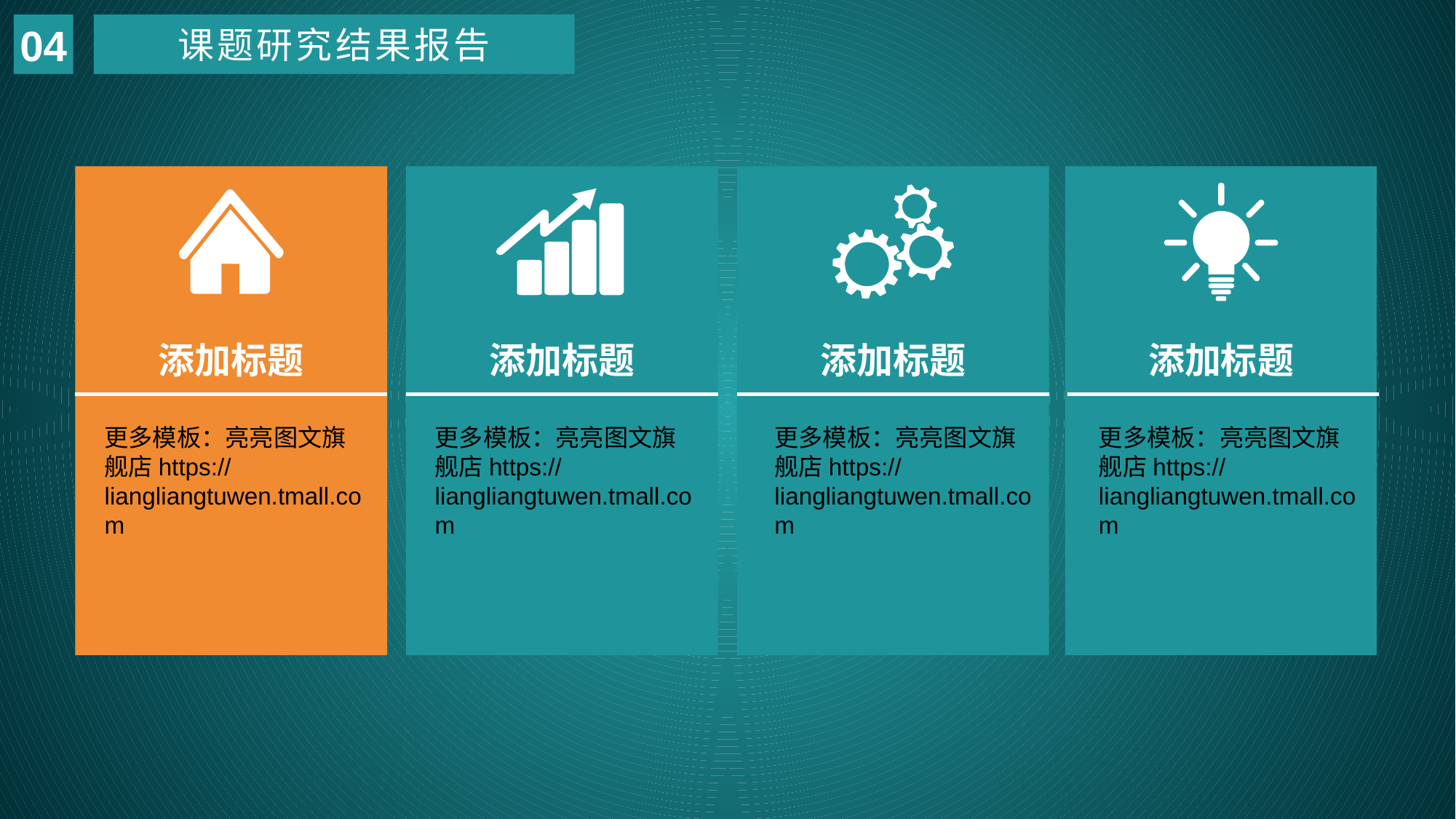

04
课题研究结果报告

添加标题
添加标题
添加标题
添加标题
更多模板：亮亮图文旗舰店https://liangliangtuwen.tmall.com
更多模板：亮亮图文旗舰店https://liangliangtuwen.tmall.com
更多模板：亮亮图文旗舰店https://liangliangtuwen.tmall.com
更多模板：亮亮图文旗舰店https://liangliangtuwen.tmall.com